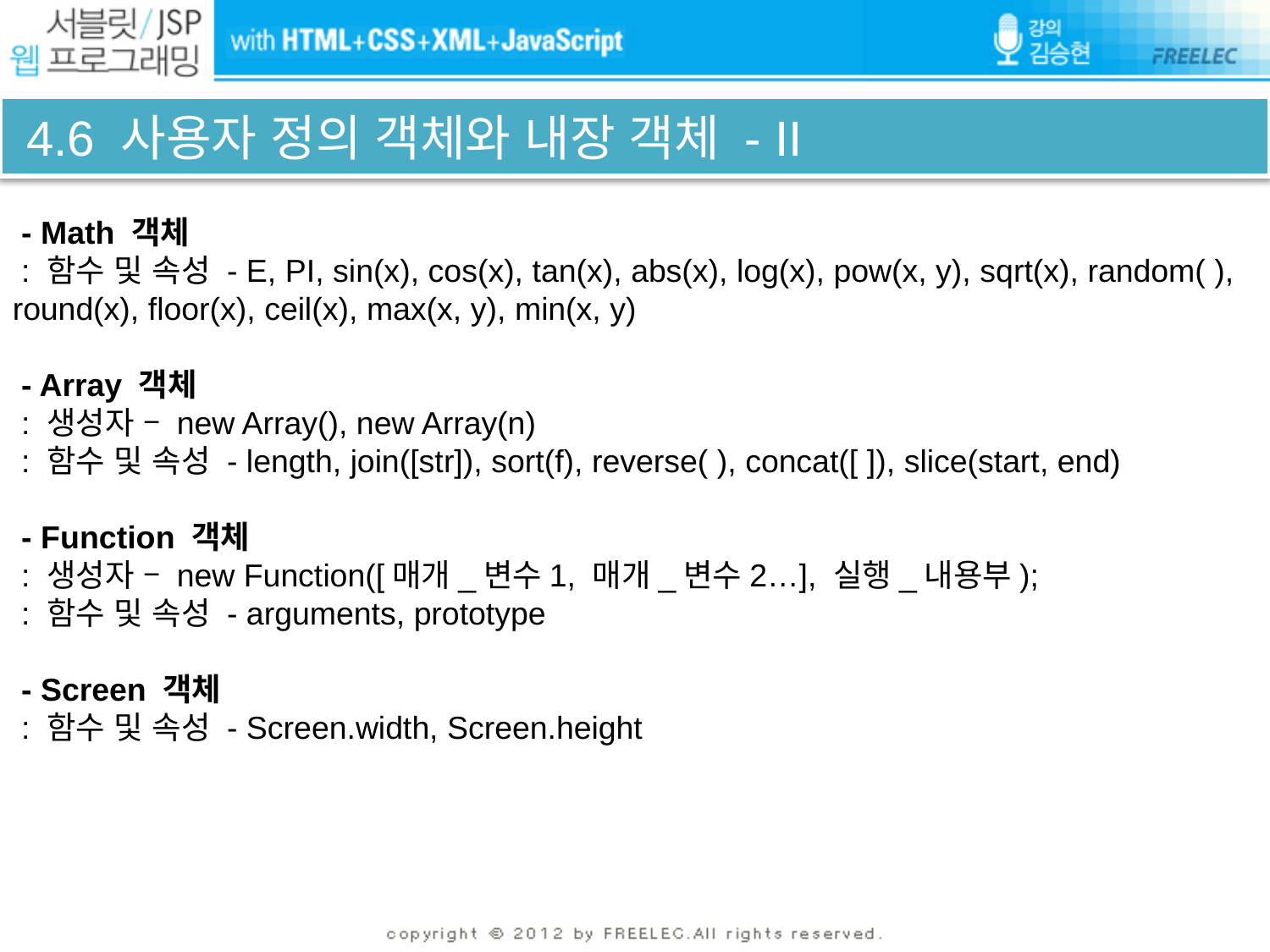

# 4.6 사용자 정의 객체와 내장 객체 - II
 - Math 객체
 : 함수 및 속성 - E, PI, sin(x), cos(x), tan(x), abs(x), log(x), pow(x, y), sqrt(x), random( ), round(x), floor(x), ceil(x), max(x, y), min(x, y)

 - Array 객체
 : 생성자 – new Array(), new Array(n)
 : 함수 및 속성 - length, join([str]), sort(f), reverse( ), concat([ ]), slice(start, end)

 - Function 객체
 : 생성자 – new Function([매개_변수1, 매개_변수2…], 실행_내용부);
 : 함수 및 속성 - arguments, prototype

 - Screen 객체
 : 함수 및 속성 - Screen.width, Screen.height